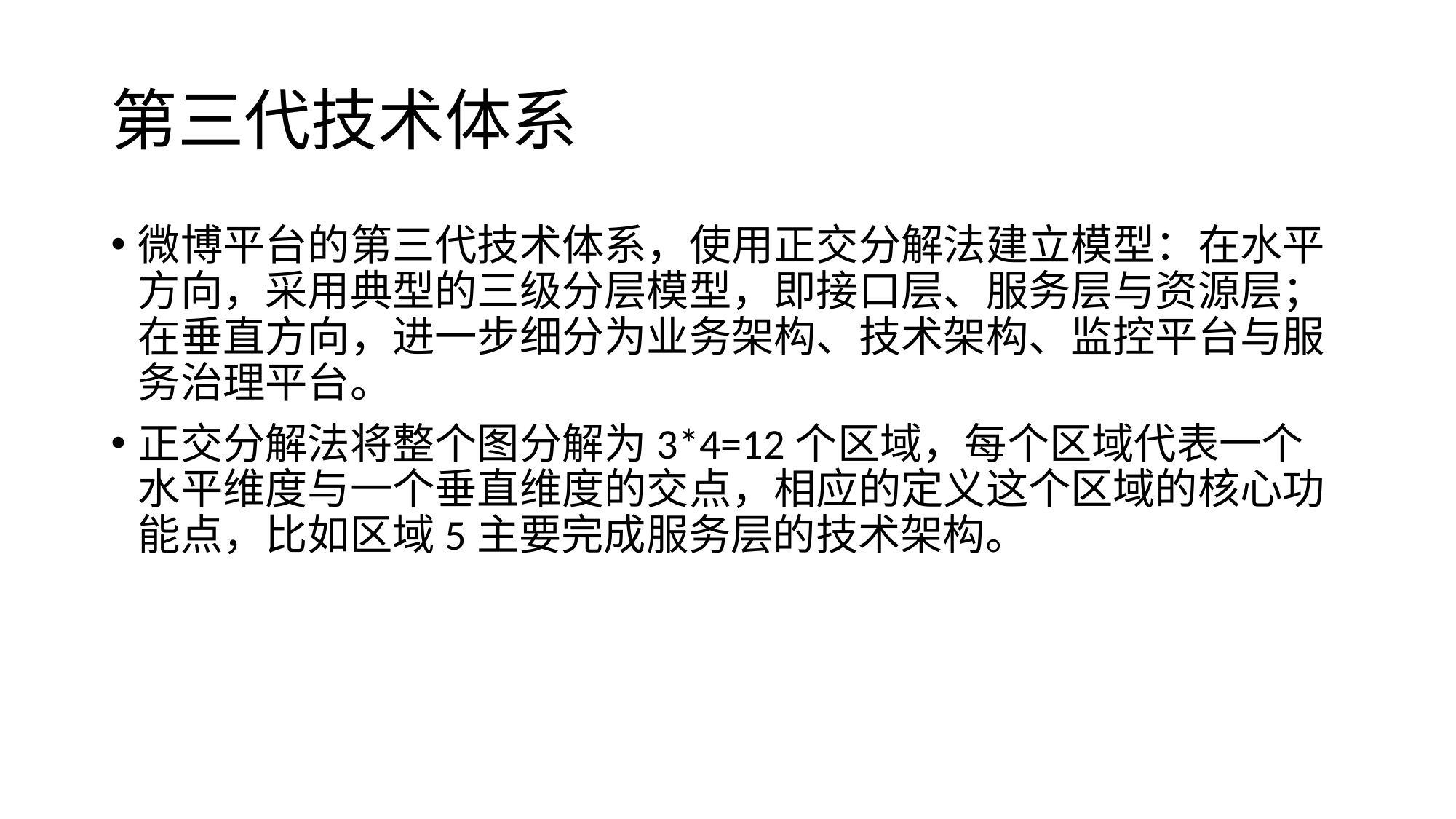

# 第三代技术体系
微博平台的第三代技术体系，使用正交分解法建立模型：在水平方向，采用典型的三级分层模型，即接口层、服务层与资源层；在垂直方向，进一步细分为业务架构、技术架构、监控平台与服务治理平台。
正交分解法将整个图分解为3*4=12个区域，每个区域代表一个水平维度与一个垂直维度的交点，相应的定义这个区域的核心功能点，比如区域5主要完成服务层的技术架构。